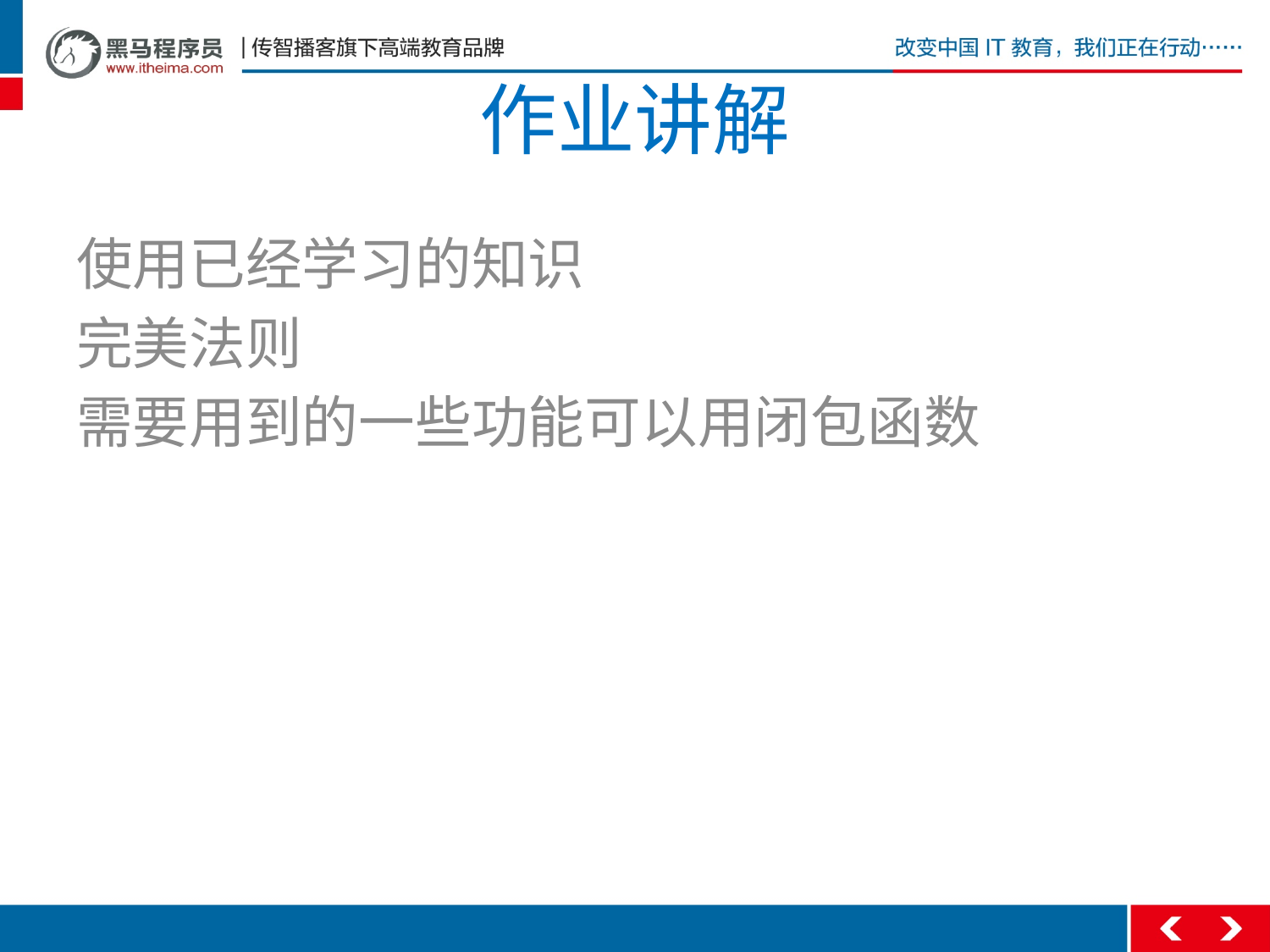

# 作业讲解
使用已经学习的知识
完美法则
需要用到的一些功能可以用闭包函数